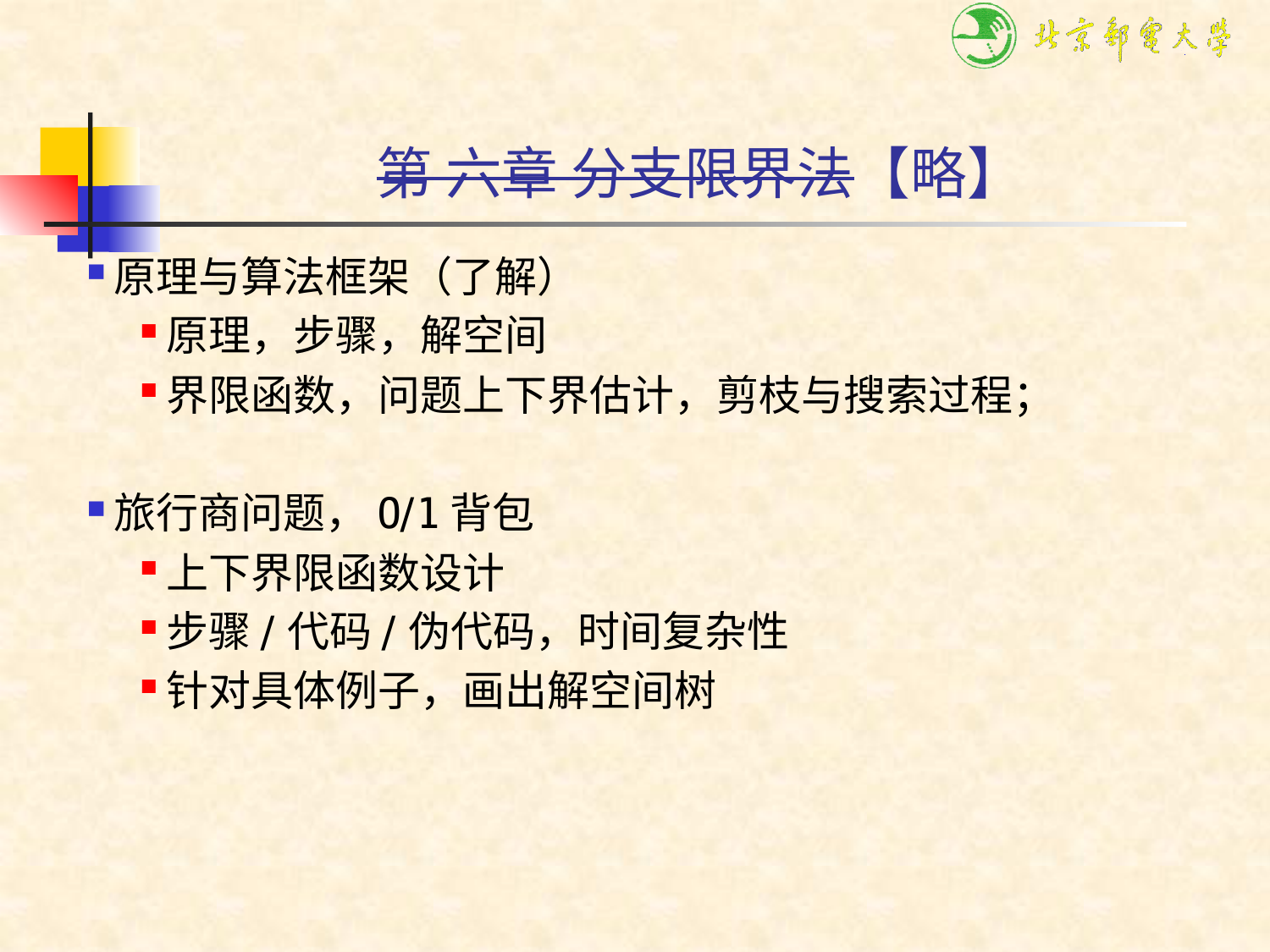

# 第 六章 分支限界法【略】
原理与算法框架（了解）
原理，步骤，解空间
界限函数，问题上下界估计，剪枝与搜索过程；

旅行商问题，0/1背包
上下界限函数设计
步骤/代码/伪代码，时间复杂性
针对具体例子，画出解空间树